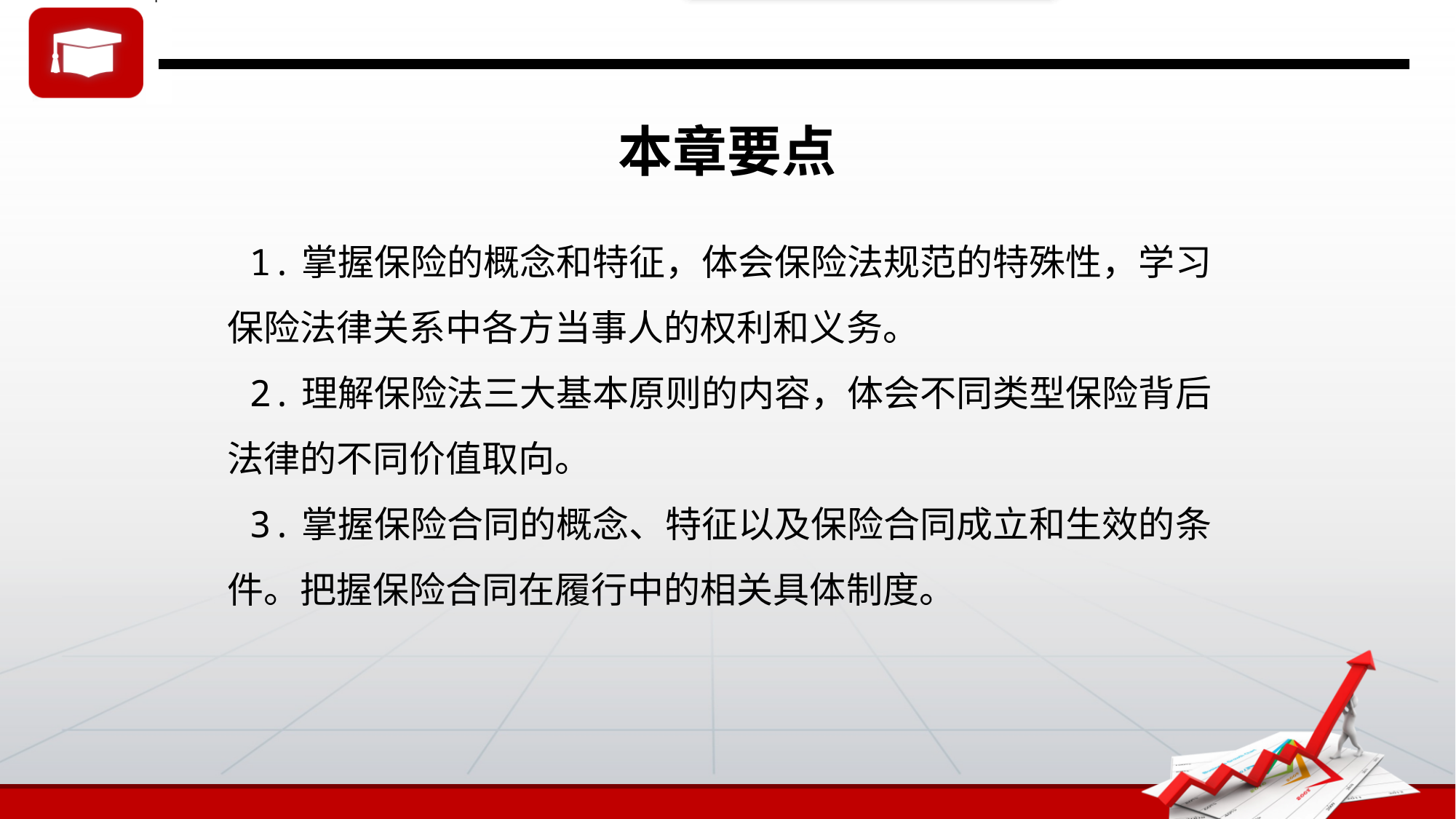

# 本章要点
 1.掌握保险的概念和特征，体会保险法规范的特殊性，学习保险法律关系中各方当事人的权利和义务。
 2.理解保险法三大基本原则的内容，体会不同类型保险背后法律的不同价值取向。
 3.掌握保险合同的概念、特征以及保险合同成立和生效的条件。把握保险合同在履行中的相关具体制度。